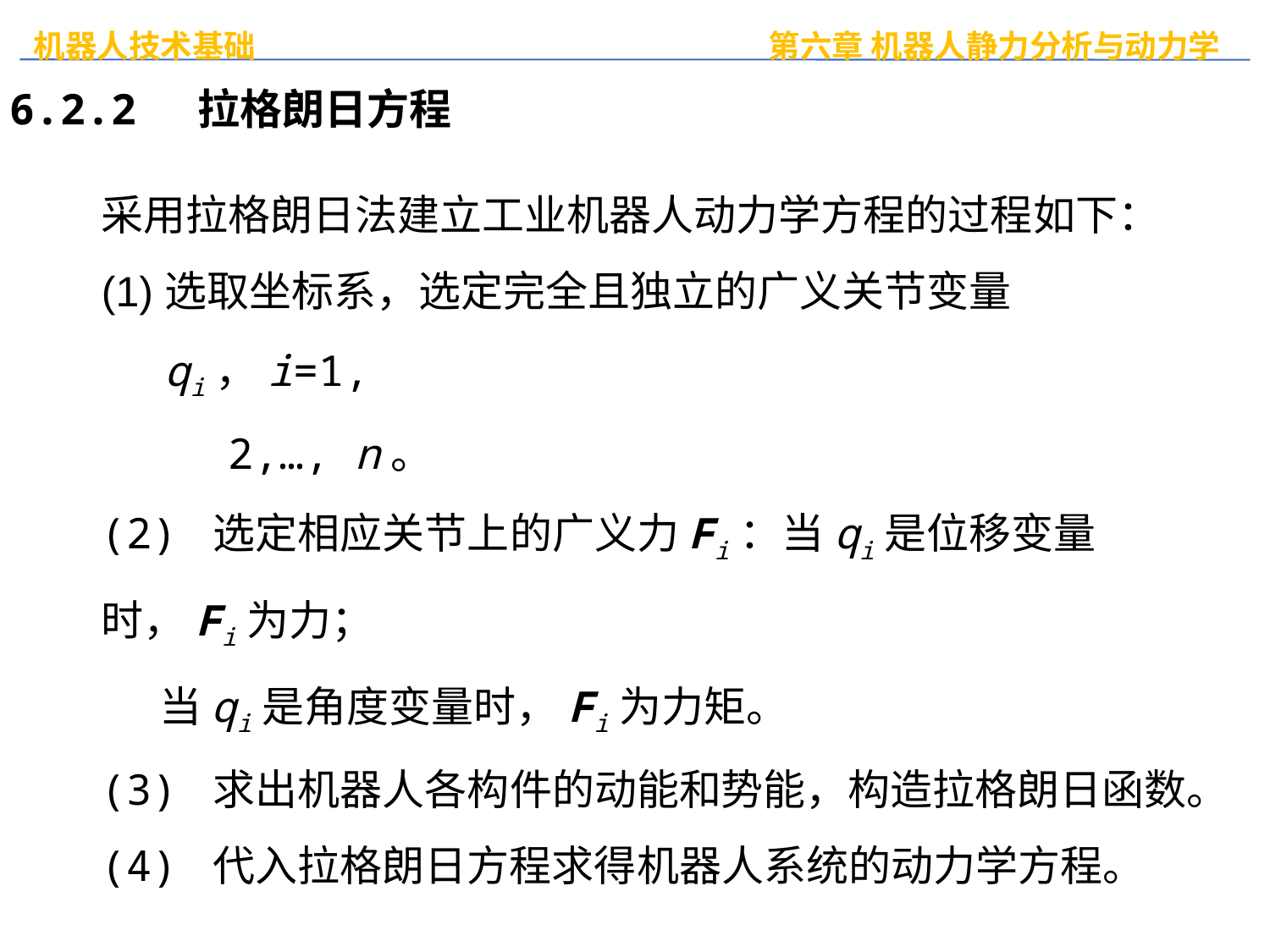

6.2.2  拉格朗日方程
采用拉格朗日法建立工业机器人动力学方程的过程如下：
选取坐标系，选定完全且独立的广义关节变量qi，i=1,
     2,…, n。
(2) 选定相应关节上的广义力Fi：当qi是位移变量时，Fi为力；
     当qi是角度变量时，Fi为力矩。
(3) 求出机器人各构件的动能和势能，构造拉格朗日函数。
(4) 代入拉格朗日方程求得机器人系统的动力学方程。